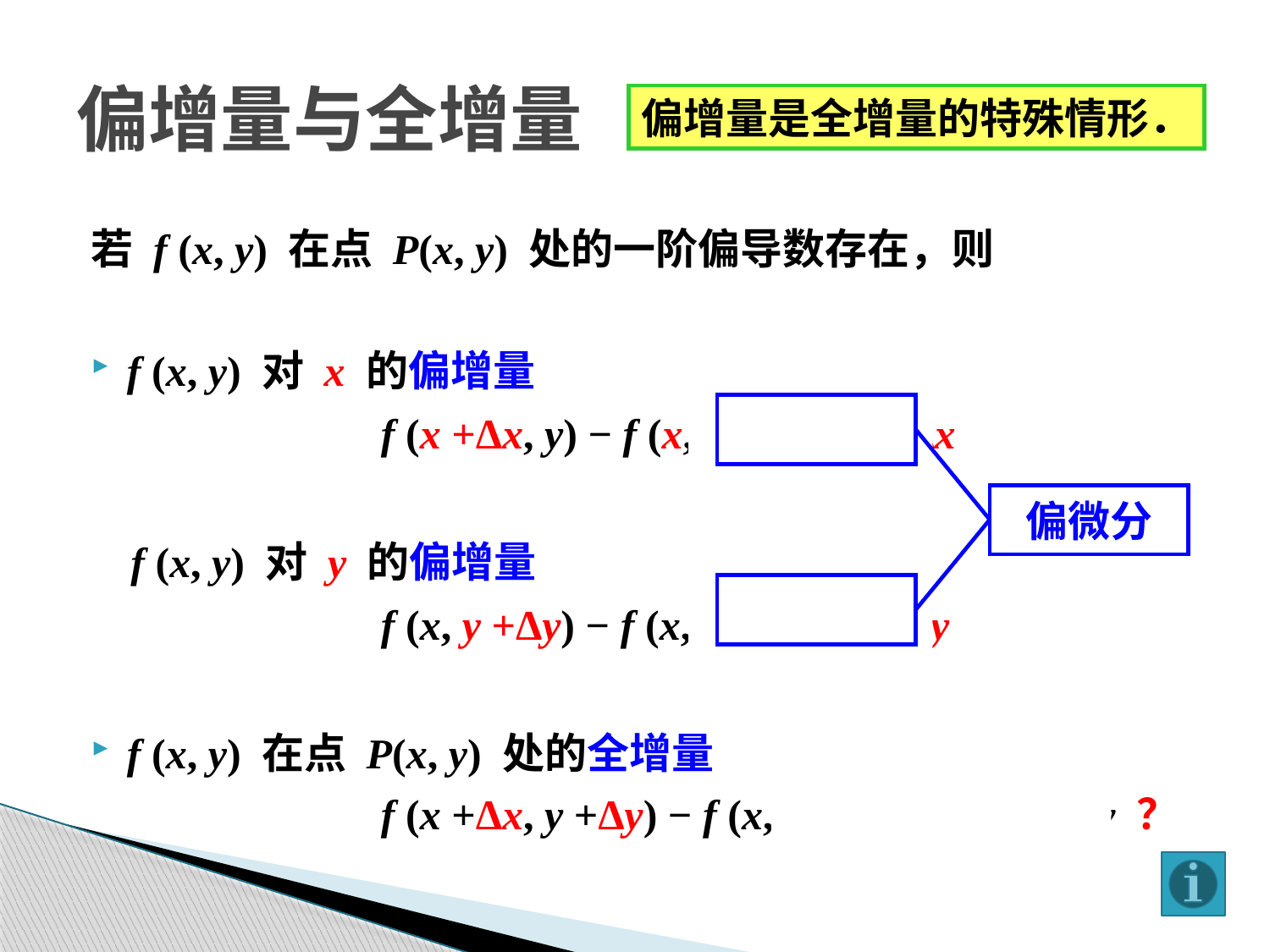

# 偏增量与全增量
偏增量是全增量的特殊情形．
若 f (x, y) 在点 P(x, y) 处的一阶偏导数存在，则

f (x, y) 对 x 的偏增量
			f (x +Δx, y) − f (x, y) ≈ fx(x, y)Δx

f (x, y) 对 y 的偏增量
			f (x, y +Δy) − f (x, y) ≈ fy(x, y)Δy

f (x, y) 在点 P(x, y) 处的全增量
			f (x +Δx, y +Δy) − f (x, y) ≈ A⋅Δx + B⋅Δy ？

偏微分